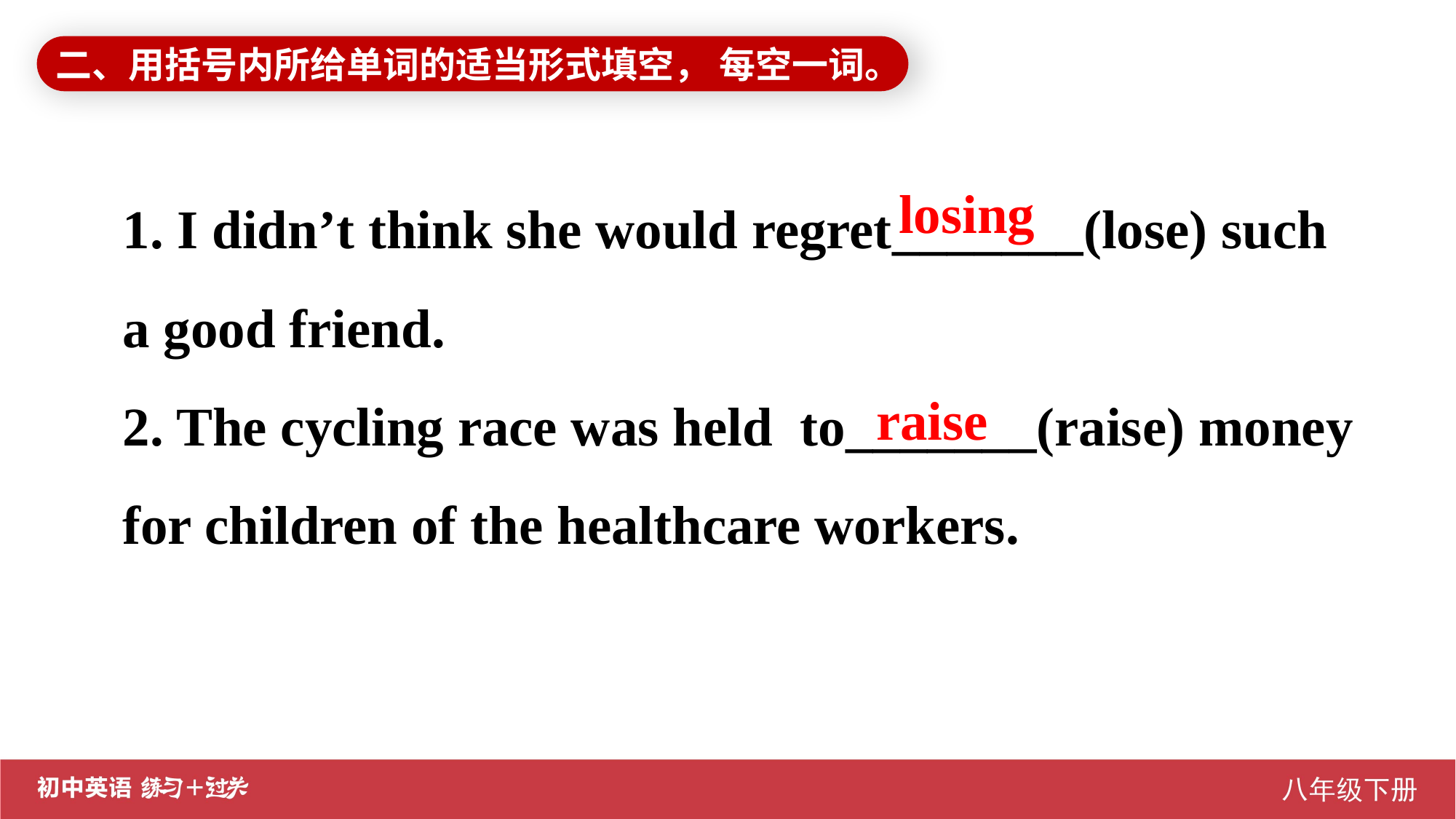

二、用括号内所给单词的适当形式填空， 每空一词。
1. I didn’t think she would regret_______(lose) such a good friend.
2. The cycling race was held  to_______(raise) money for children of the healthcare workers.
losing
 raise